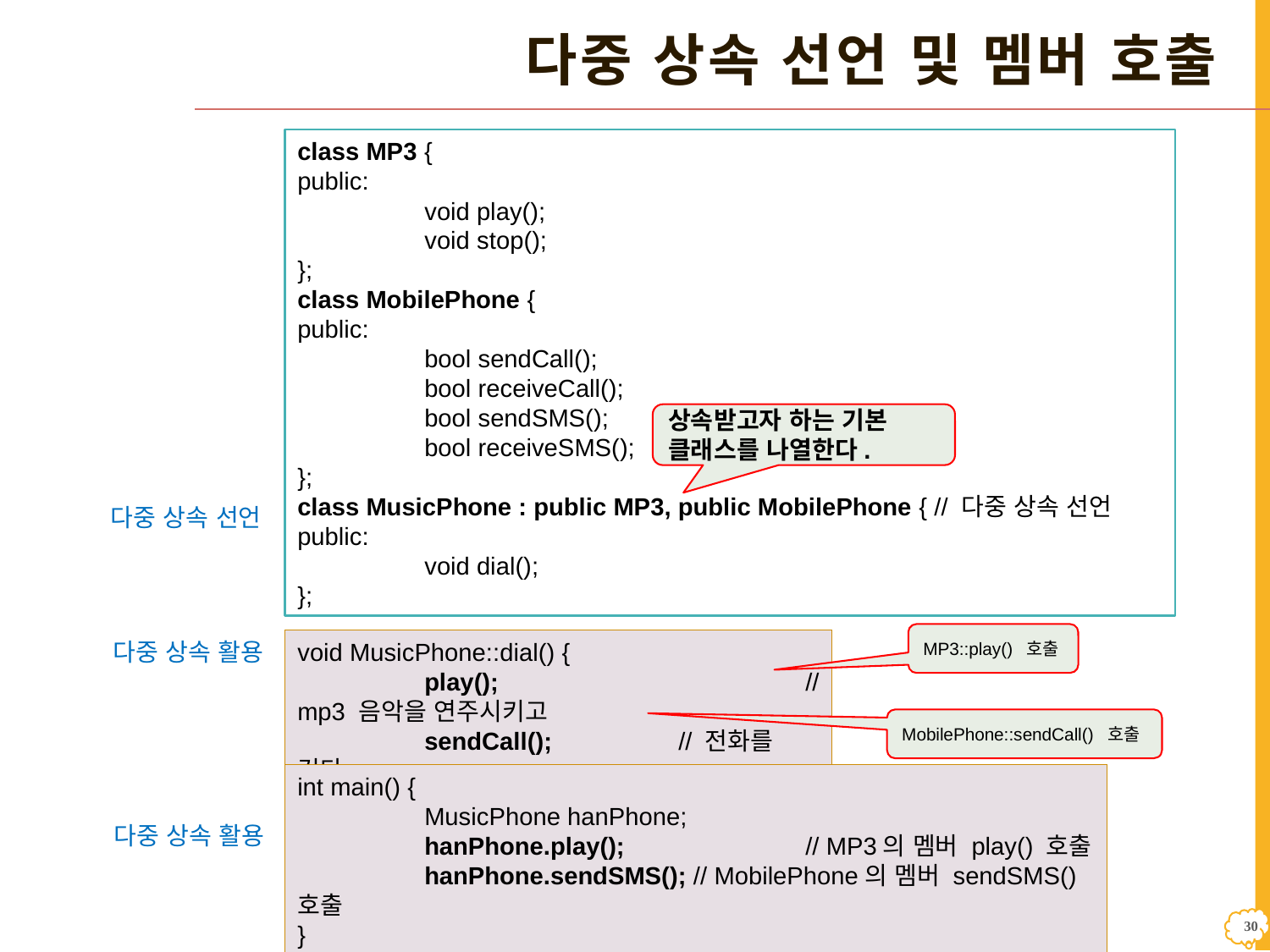

# 다중 상속 선언 및 멤버 호출
class MP3 {
public:
	void play();
	void stop();
};
class MobilePhone {
public:
	bool sendCall();
	bool receiveCall();
	bool sendSMS();
	bool receiveSMS();
};
class MusicPhone : public MP3, public MobilePhone { // 다중 상속 선언
public:
	void dial();
};
상속받고자 하는 기본 클래스를 나열한다.
다중 상속 선언
MP3::play()  호출
다중 상속 활용
void MusicPhone::dial() {
	play(); 			// mp3 음악을 연주시키고
	sendCall(); 	// 전화를 건다.
}
MobilePhone::sendCall()  호출
int main() {
	MusicPhone hanPhone;
	hanPhone.play(); 		// MP3의 멤버 play() 호출
	hanPhone.sendSMS(); // MobilePhone의 멤버 sendSMS() 호출
}
다중 상속 활용
30